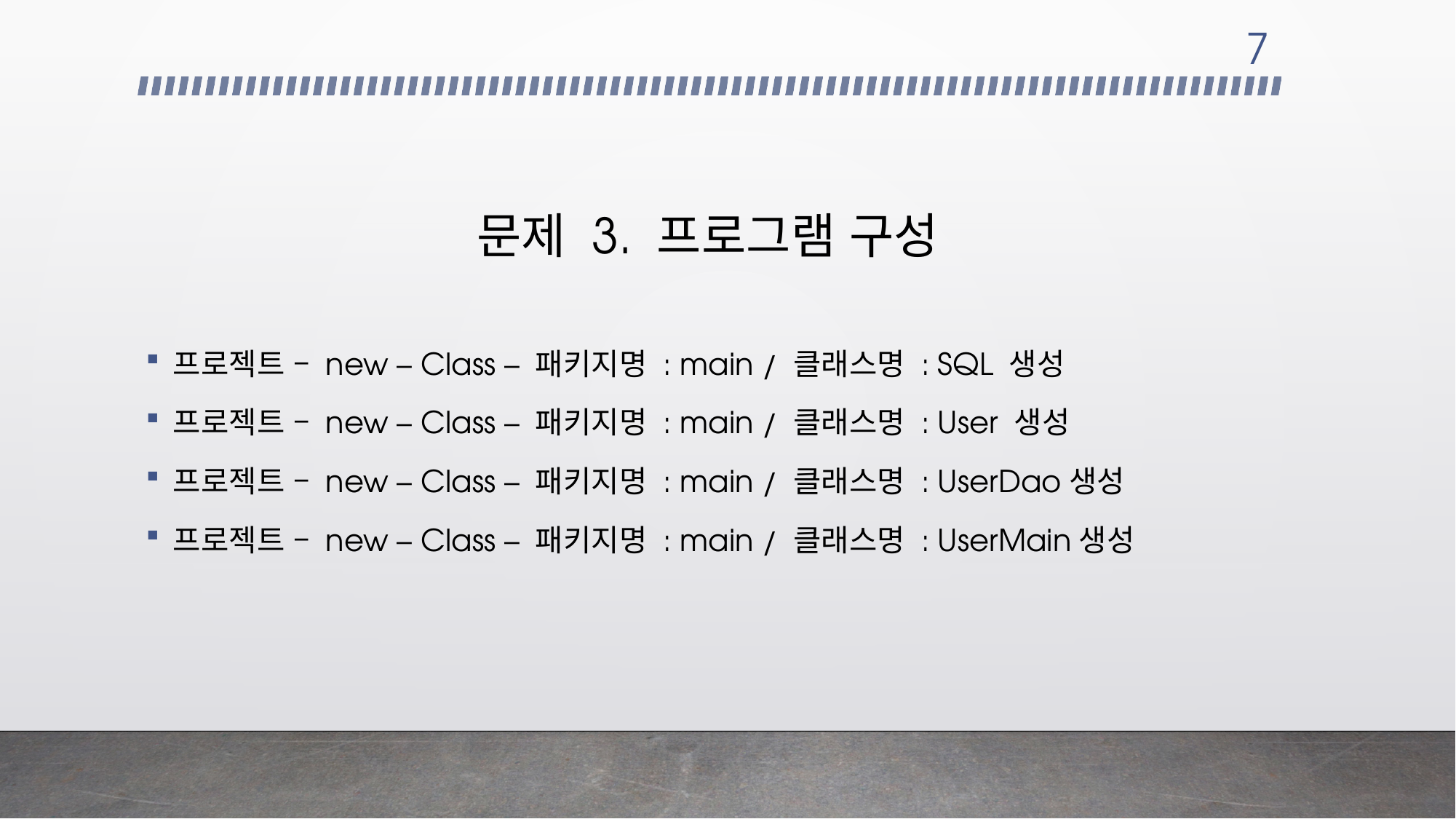

7
# 문제 3. 프로그램 구성
프로젝트 – new – Class – 패키지명 : main / 클래스명 : SQL 생성
프로젝트 – new – Class – 패키지명 : main / 클래스명 : User 생성
프로젝트 – new – Class – 패키지명 : main / 클래스명 : UserDao생성
프로젝트 – new – Class – 패키지명 : main / 클래스명 : UserMain생성